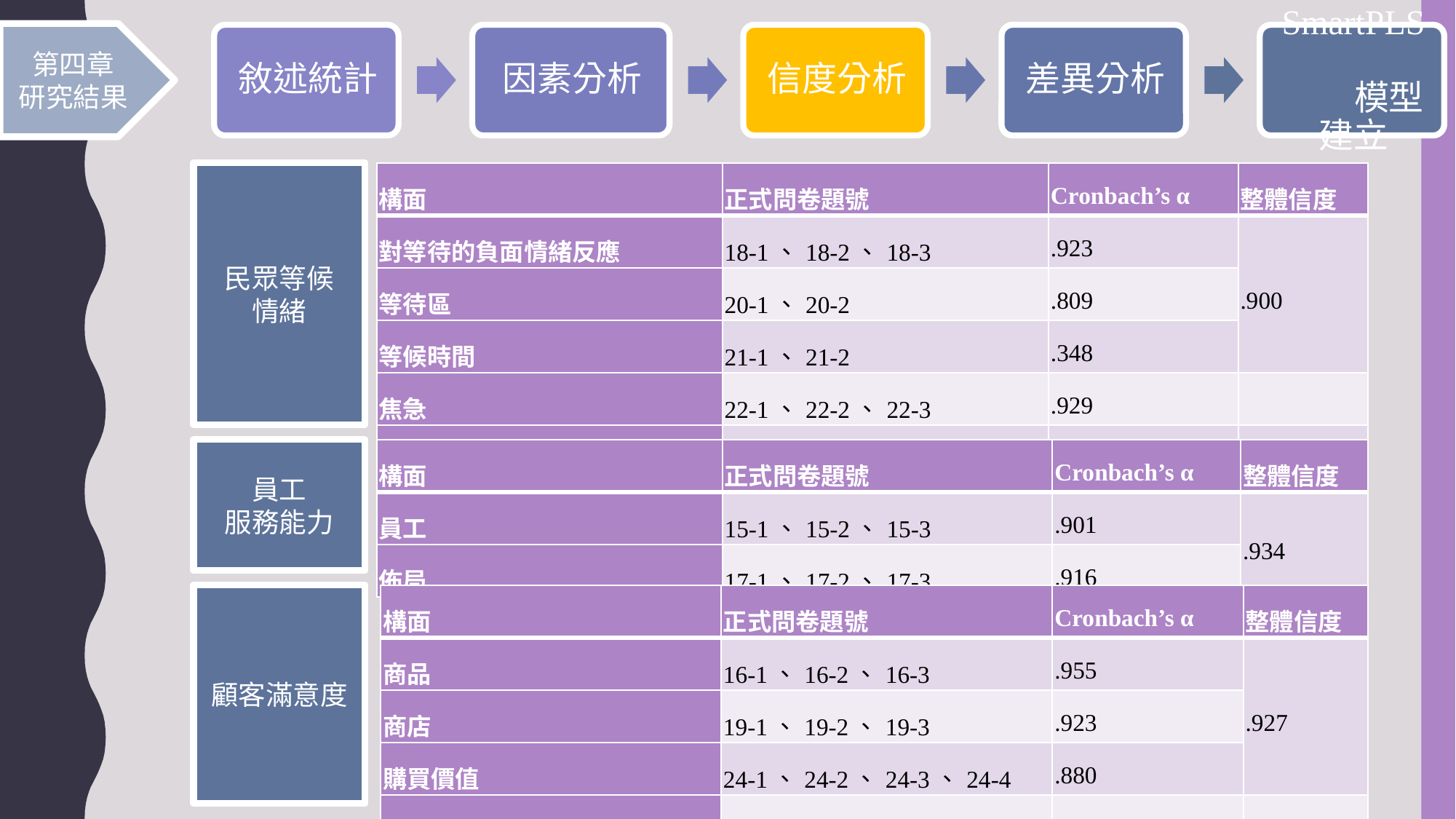

第四章
研究結果
敘述統計

因素分析

信度分析

差異分析

SmartPLS            模型建立
民眾等候
情緒
| 構面 | 正式問卷題號 | Cronbach’s α | 整體信度 |
| --- | --- | --- | --- |
| 對等待的負面情緒反應 | 18-1、18-2、18-3 | .923 | .900 |
| 等待區 | 20-1、20-2 | .809 |  |
| 等候時間 | 21-1、21-2 | .348 |  |
| 焦急 | 22-1、22-2、22-3 | .929 |  |
| 心理不平衡 | 23-1、23-2、23-3 | .901 |  |
員工
服務能力
| 構面 | 正式問卷題號 | Cronbach’s α | 整體信度 |
| --- | --- | --- | --- |
| 員工 | 15-1、15-2、15-3 | .901 | .934 |
| 佈局 | 17-1、17-2、17-3 | .916 |  |
顧客滿意度
| 構面 | 正式問卷題號 | Cronbach’s α | 整體信度 |
| --- | --- | --- | --- |
| 商品 | 16-1、16-2、16-3 | .955 | .927 |
| 商店 | 19-1、19-2、19-3 | .923 |  |
| 購買價值 | 24-1、24-2、24-3、24-4 | .880 |  |
| 滿意度 | 14-1、14-2、14-3、14-4、14-5 | .834 |  |